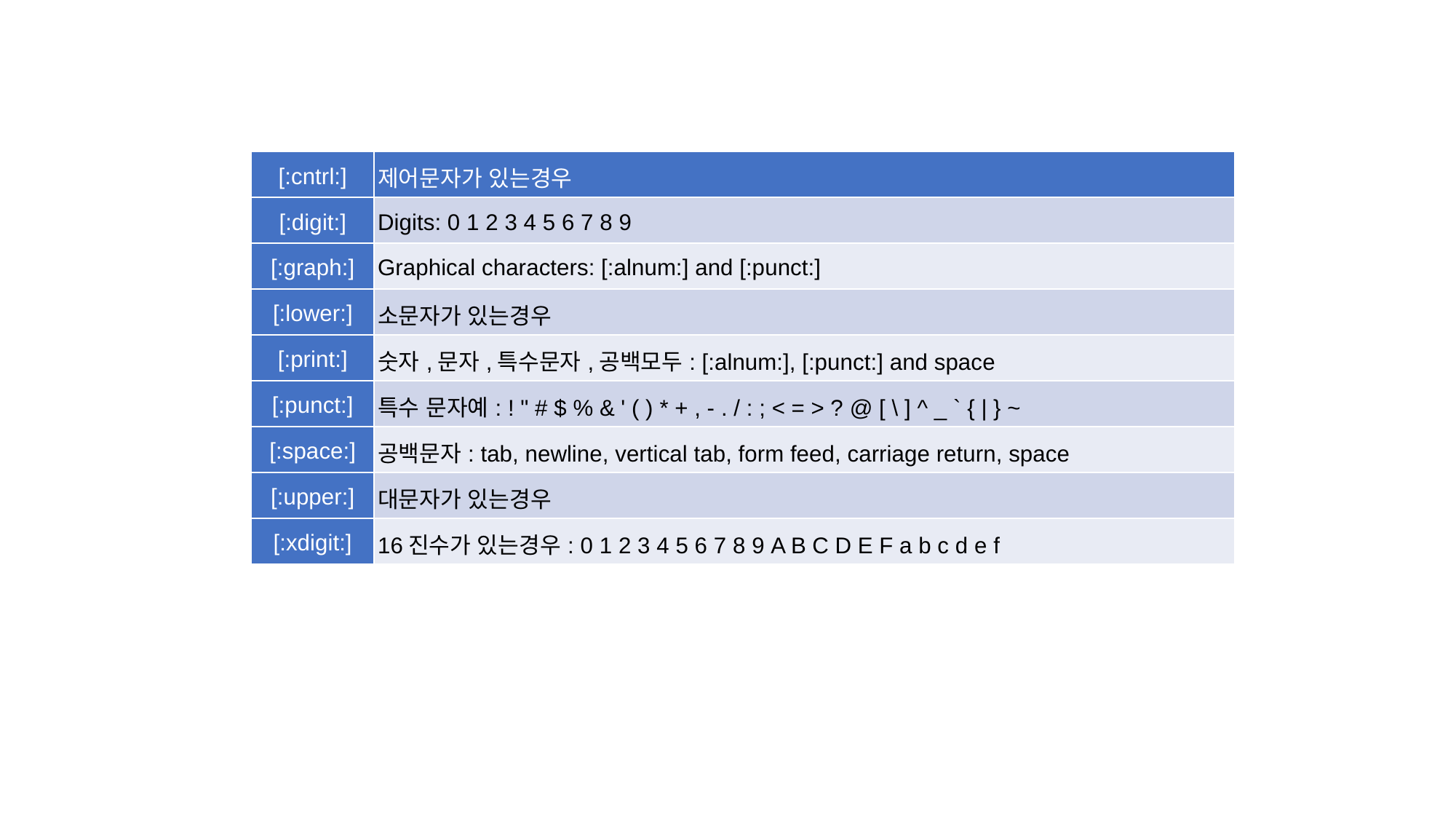

| [:cntrl:] | 제어문자가 있는경우 |
| --- | --- |
| [:digit:] | Digits: 0 1 2 3 4 5 6 7 8 9 |
| [:graph:] | Graphical characters: [:alnum:] and [:punct:] |
| [:lower:] | 소문자가 있는경우 |
| [:print:] | 숫자,문자,특수문자,공백모두: [:alnum:], [:punct:] and space |
| [:punct:] | 특수 문자예: ! " # $ % & ' ( ) \* + , - . / : ; < = > ? @ [ \ ] ^ \_ ` { | } ~ |
| [:space:] | 공백문자: tab, newline, vertical tab, form feed, carriage return, space |
| [:upper:] | 대문자가 있는경우 |
| [:xdigit:] | 16진수가 있는경우: 0 1 2 3 4 5 6 7 8 9 A B C D E F a b c d e f |